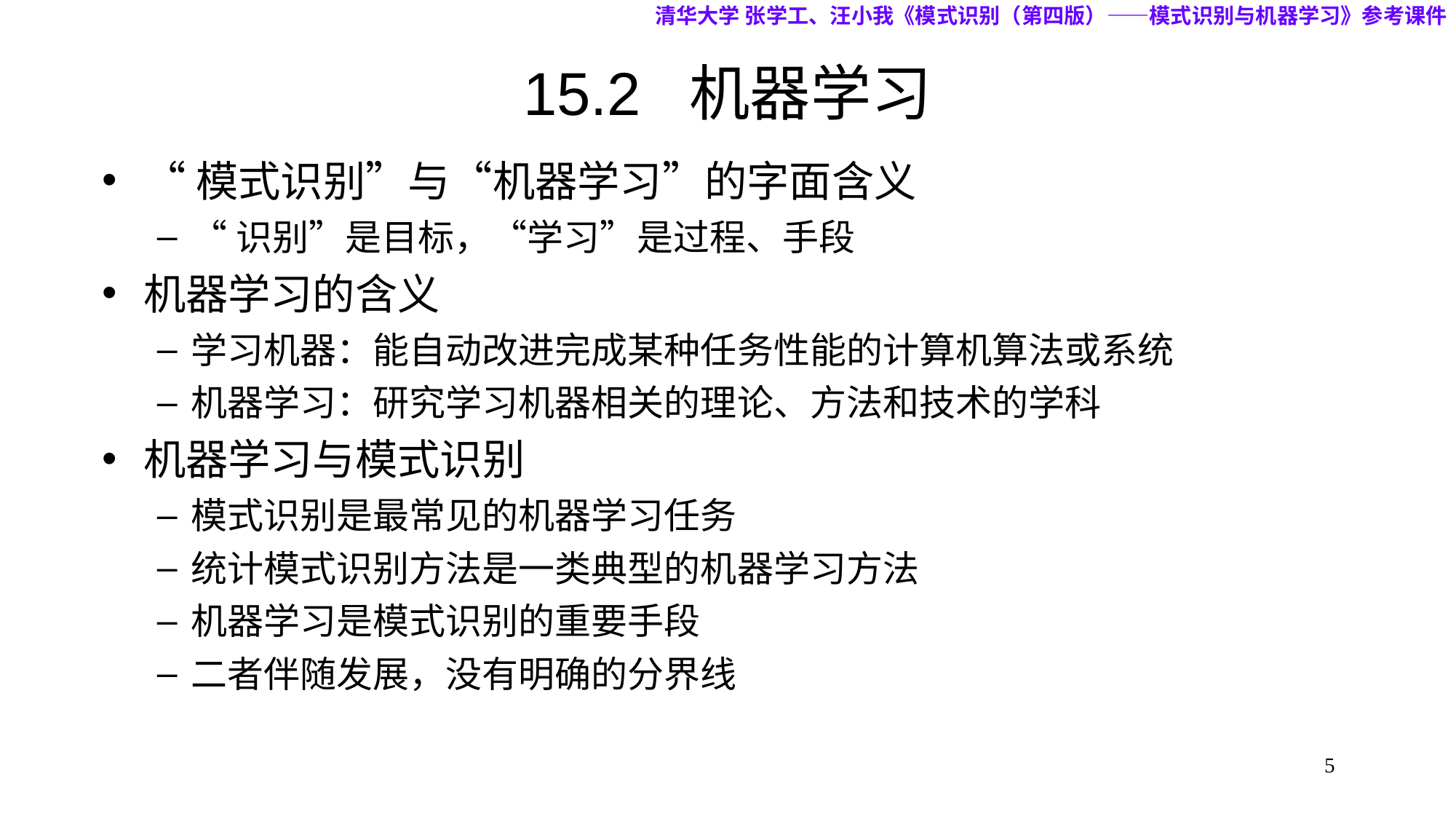

清华大学 张学工、汪小我《模式识别（第四版）——模式识别与机器学习》参考课件
# 15.2  机器学习
“模式识别”与“机器学习”的字面含义
“识别”是目标，“学习”是过程、手段
机器学习的含义
学习机器：能自动改进完成某种任务性能的计算机算法或系统
机器学习：研究学习机器相关的理论、方法和技术的学科
机器学习与模式识别
模式识别是最常见的机器学习任务
统计模式识别方法是一类典型的机器学习方法
机器学习是模式识别的重要手段
二者伴随发展，没有明确的分界线
5